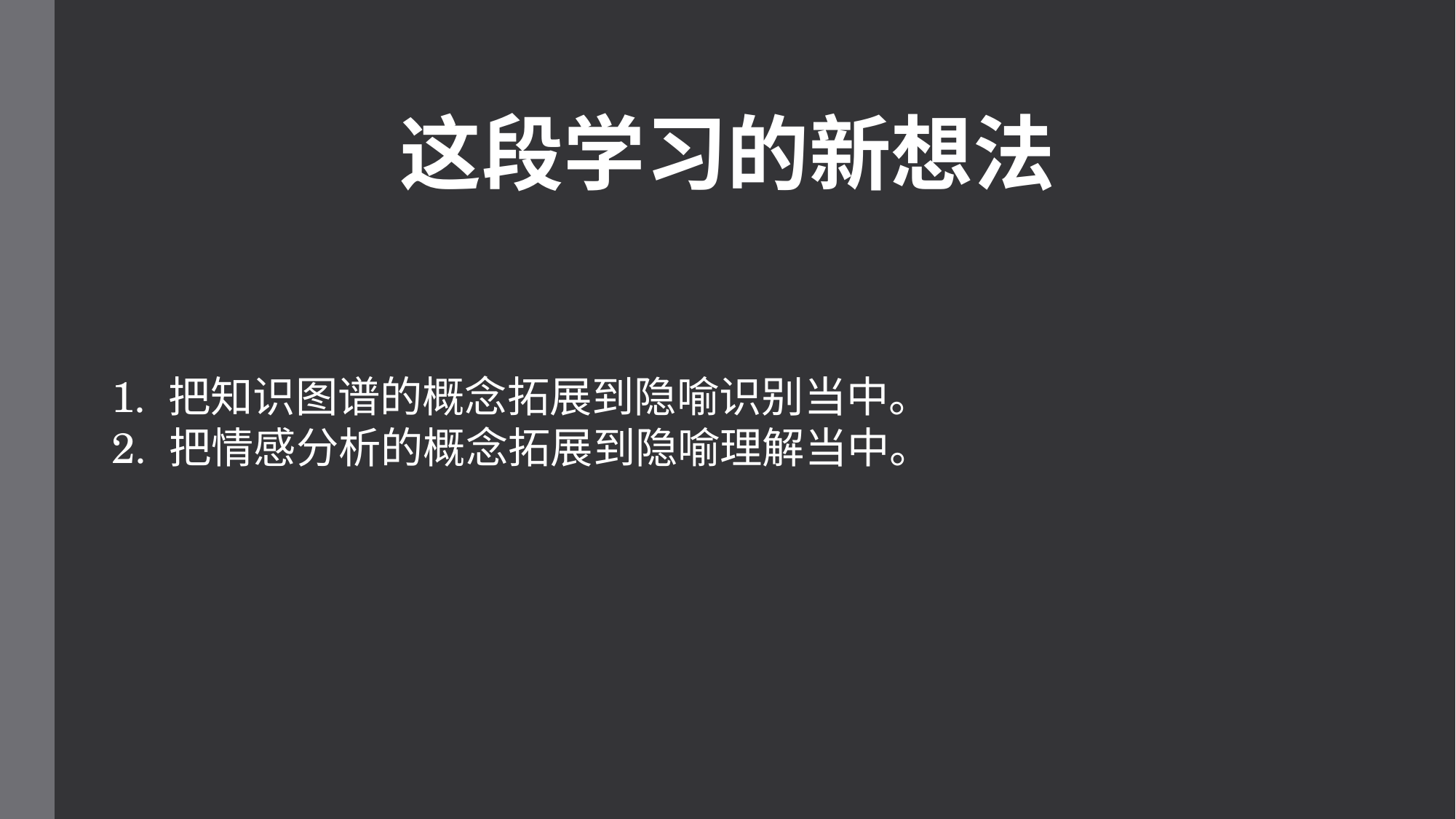

这段学习的新想法

1. 把知识图谱的概念拓展到隐喻识别当中。
2. 把情感分析的概念拓展到隐喻理解当中。